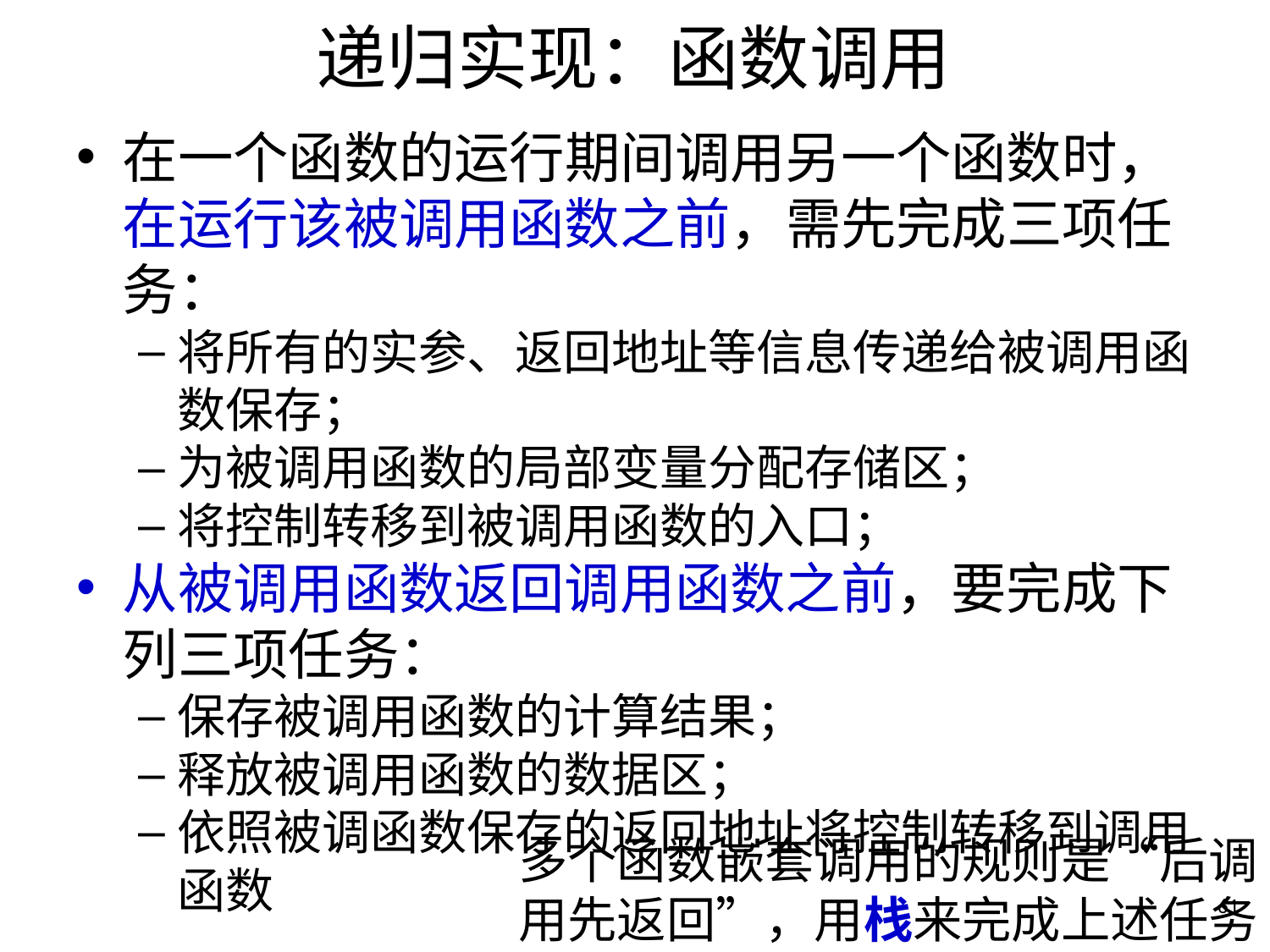

# 递归实现：函数调用
在一个函数的运行期间调用另一个函数时，在运行该被调用函数之前，需先完成三项任务：
将所有的实参、返回地址等信息传递给被调用函数保存；
为被调用函数的局部变量分配存储区；
将控制转移到被调用函数的入口；
从被调用函数返回调用函数之前，要完成下列三项任务：
保存被调用函数的计算结果；
释放被调用函数的数据区；
依照被调函数保存的返回地址将控制转移到调用函数

多个函数嵌套调用的规则是“后调用先返回”，用栈来完成上述任务
61